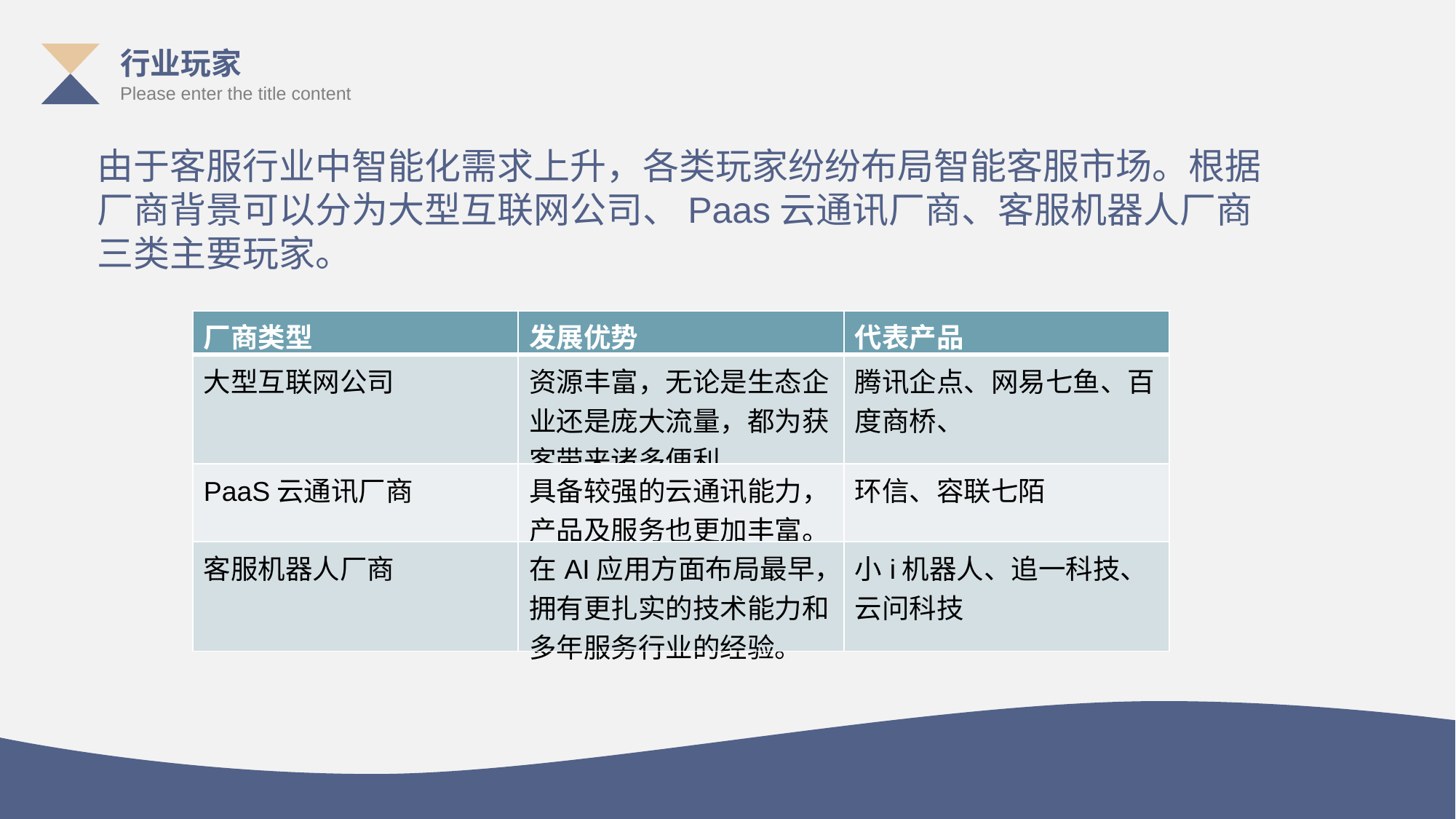

行业玩家
Please enter the title content

由于客服行业中智能化需求上升，各类玩家纷纷布局智能客服市场。根据厂商背景可以分为大型互联网公司、Paas云通讯厂商、客服机器人厂商三类主要玩家。

| 厂商类型 | 发展优势 | 代表产品 |
| --- | --- | --- |
| 大型互联网公司 | 资源丰富，无论是生态企业还是庞大流量，都为获客带来诸多便利。 | 腾讯企点、网易七鱼、百度商桥、 |
| PaaS云通讯厂商 | 具备较强的云通讯能力，产品及服务也更加丰富。 | 环信、容联七陌 |
| 客服机器人厂商 | 在AI应用方面布局最早，拥有更扎实的技术能力和多年服务行业的经验。 | 小i机器人、追一科技、云问科技 |